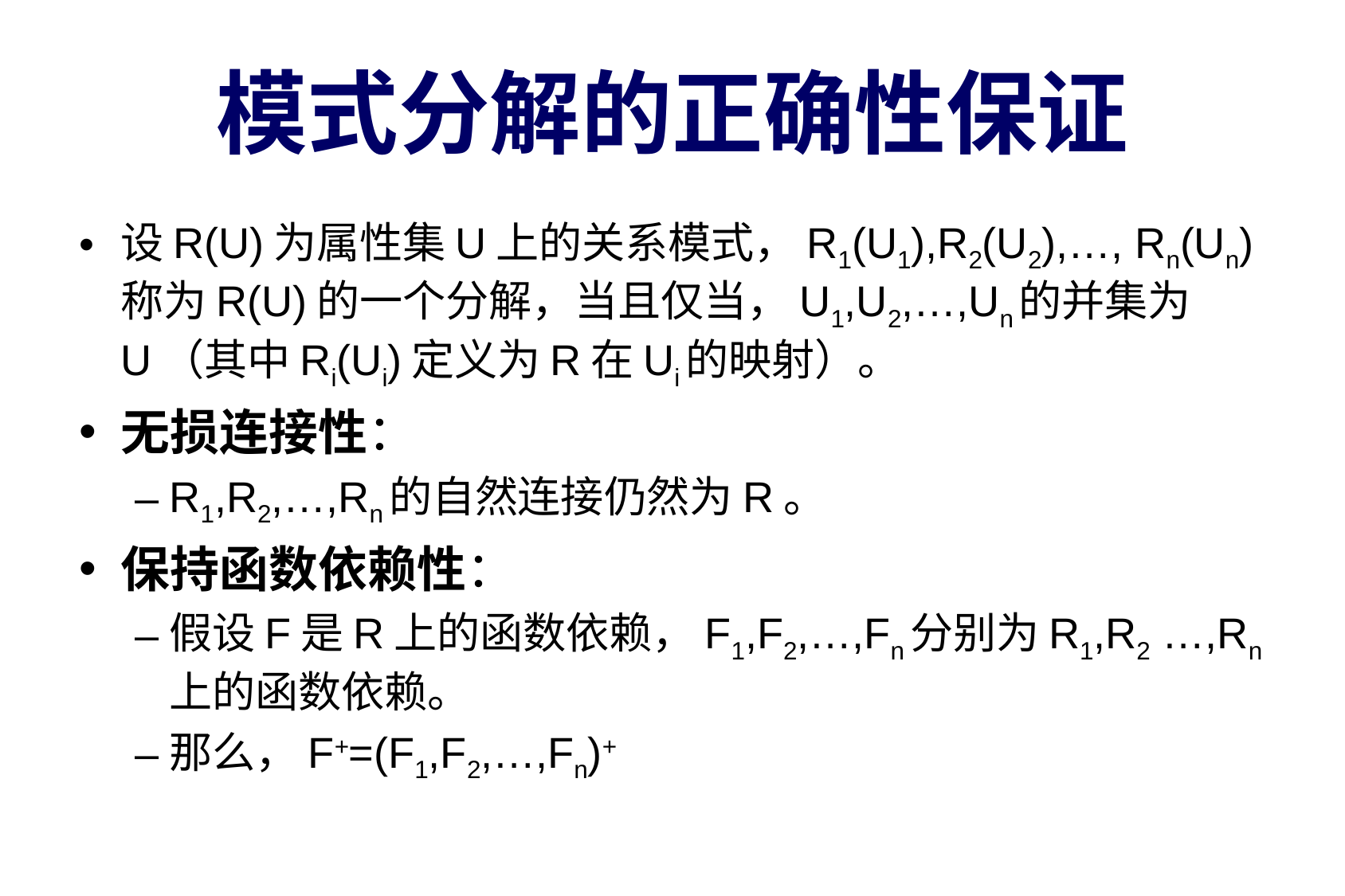

# 模式分解的正确性保证
设R(U)为属性集U上的关系模式，R1(U1),R2(U2),…, Rn(Un)称为R(U)的一个分解，当且仅当，U1,U2,…,Un的并集为U（其中Ri(Ui)定义为R在Ui的映射）。
无损连接性：
R1,R2,…,Rn的自然连接仍然为R。
保持函数依赖性：
假设F是R上的函数依赖，F1,F2,…,Fn分别为R1,R2 …,Rn上的函数依赖。
那么，F+=(F1,F2,…,Fn)+